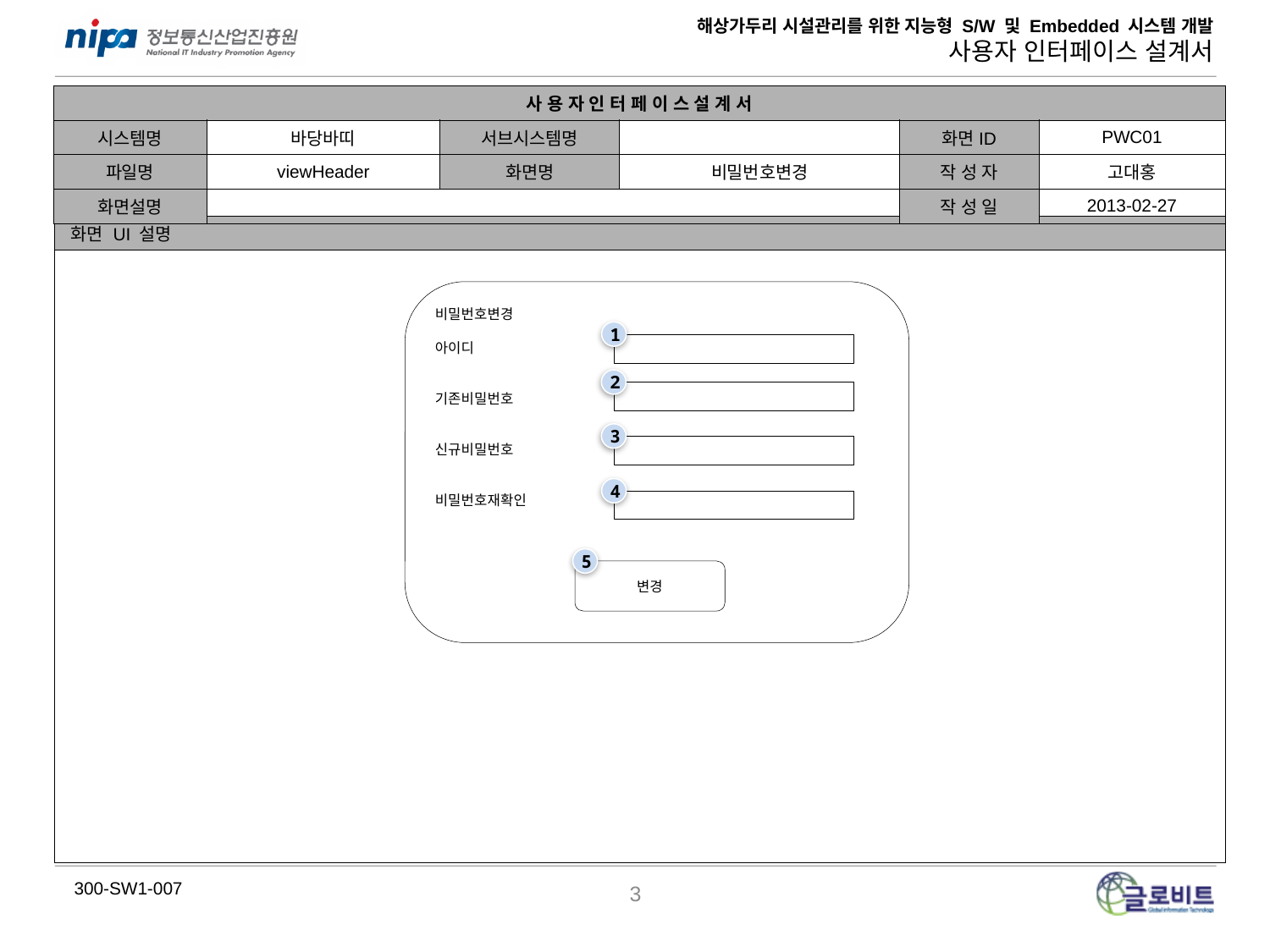

| 사 용 자 인 터 페 이 스 설 계 서 |  |  |  |  |  |
| --- | --- | --- | --- | --- | --- |
| 시스템명 | 바당바띠 | 서브시스템명 |  | 화면ID | PWC01 |
| 파일명 | viewHeader | 화면명 | 비밀번호변경 | 작 성 자 | 고대홍 |
| 화면설명 |  |  |  | 작 성 일 | 2013-02-27 |
| 화면 UI 설명 |
| --- |
|  |
비밀번호변경

아이디

기존비밀번호

신규비밀번호

비밀번호재확인
1

2

3

4

5
변경